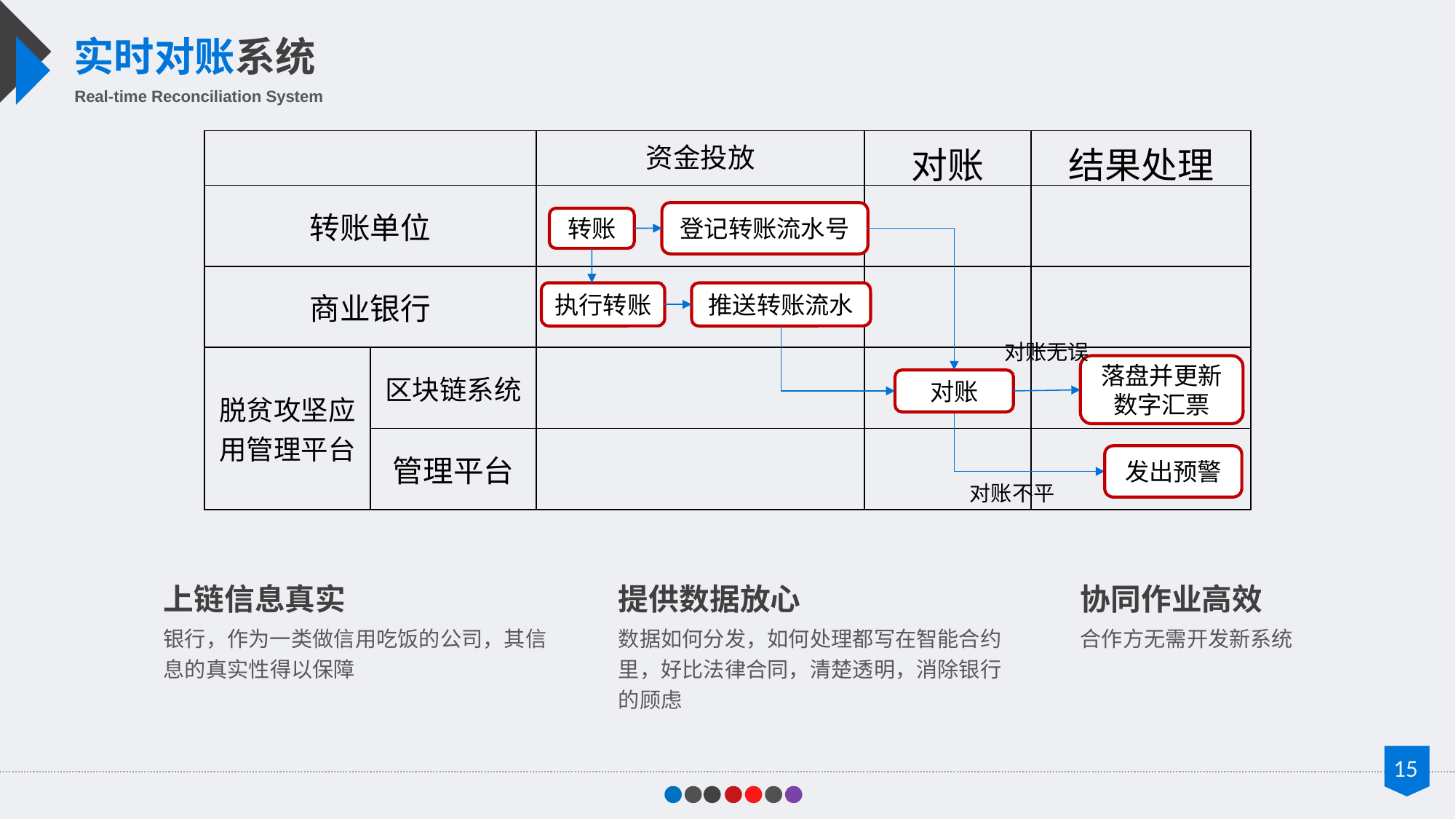

实时对账系统

Real-time Reconciliation System
|  |  | 资金投放 | 对账 | 结果处理 |
| --- | --- | --- | --- | --- |
| 转账单位 |  |  |  |  |
| 商业银行 |  |  |  |  |
| 脱贫攻坚应用管理平台 | 区块链系统 |  |  |  |
|  | 管理平台 |  |  |  |
登记转账流水号
转账
执行转账
推送转账流水
对账无误
落盘并更新数字汇票
对账
发出预警
对账不平
协同作业高效
合作方无需开发新系统
提供数据放心
数据如何分发，如何处理都写在智能合约里，好比法律合同，清楚透明，消除银行的顾虑
上链信息真实
银行，作为一类做信用吃饭的公司，其信息的真实性得以保障

15